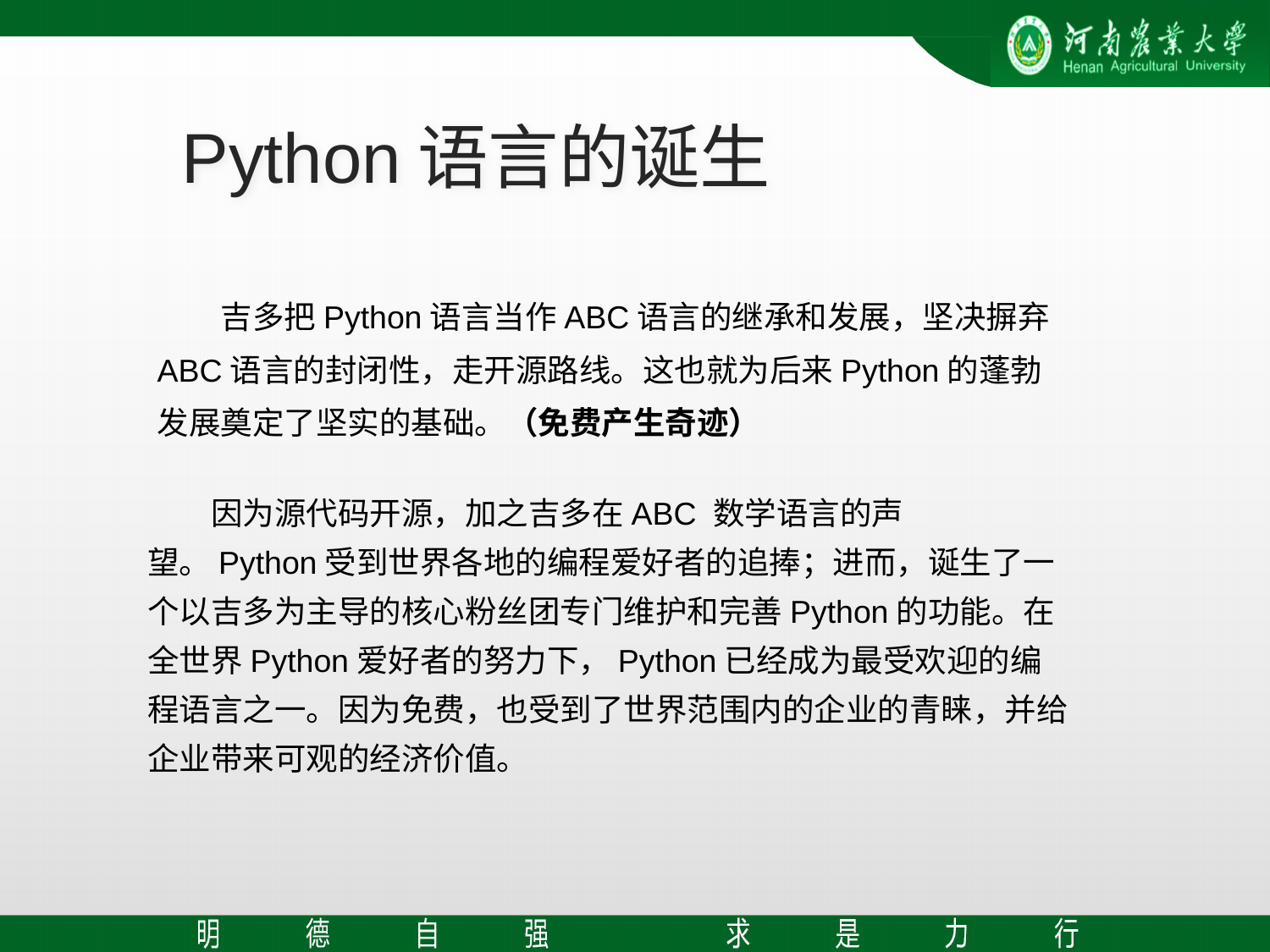

Python语言的诞生
吉多把Python语言当作ABC语言的继承和发展，坚决摒弃ABC语言的封闭性，走开源路线。这也就为后来Python的蓬勃发展奠定了坚实的基础。（免费产生奇迹）
因为源代码开源，加之吉多在ABC 数学语言的声望。Python受到世界各地的编程爱好者的追捧；进而，诞生了一个以吉多为主导的核心粉丝团专门维护和完善Python的功能。在全世界Python爱好者的努力下，Python已经成为最受欢迎的编程语言之一。因为免费，也受到了世界范围内的企业的青睐，并给企业带来可观的经济价值。